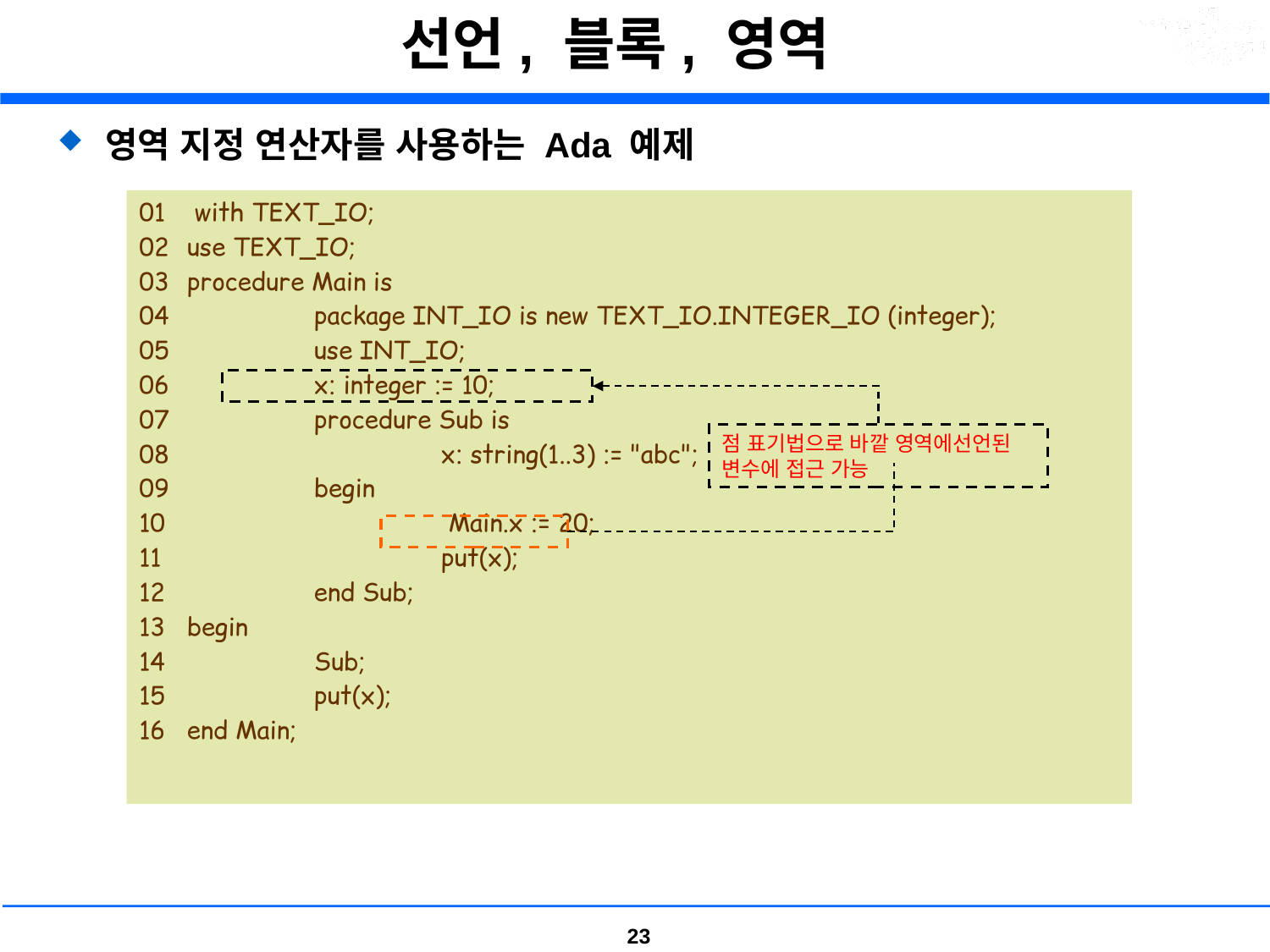

# 선언, 블록, 영역
영역 지정 연산자를 사용하는 Ada 예제

01	 with TEXT_IO;
02 	use TEXT_IO;
03 	procedure Main is
04 		package INT_IO is new TEXT_IO.INTEGER_IO (integer);
05 		use INT_IO;
06 		x: integer := 10;
07 		procedure Sub is
08 			x: string(1..3) := "abc";
09 		begin
10			 Main.x := 20;
11 			put(x);
12 		end Sub;
13 	begin
14 		Sub;
15 		put(x);
16 	end Main;

점 표기법으로 바깥 영역에선언된 변수에 접근 가능